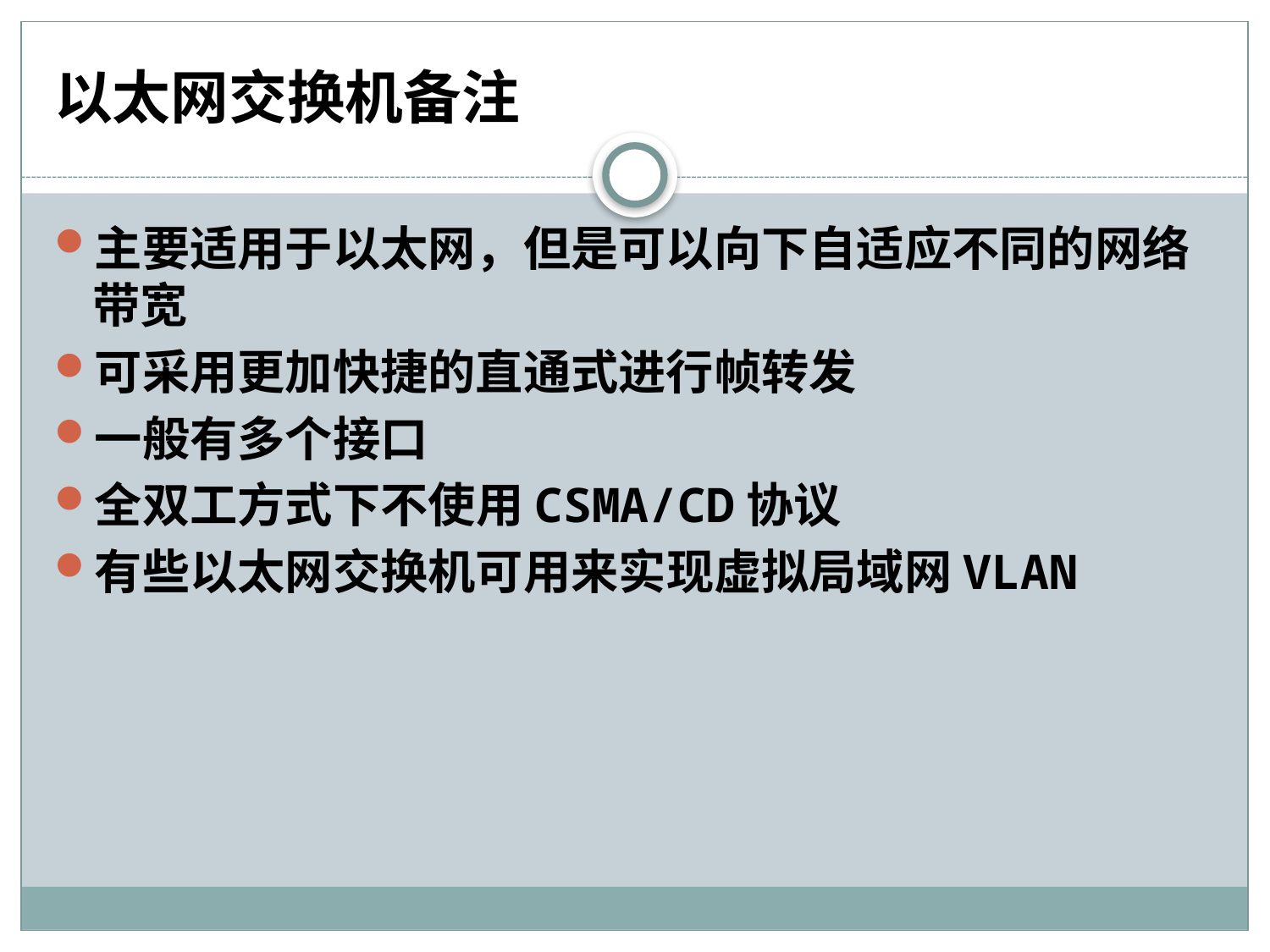

# 以太网交换机备注
主要适用于以太网，但是可以向下自适应不同的网络带宽
可采用更加快捷的直通式进行帧转发
一般有多个接口
全双工方式下不使用CSMA/CD协议
有些以太网交换机可用来实现虚拟局域网VLAN